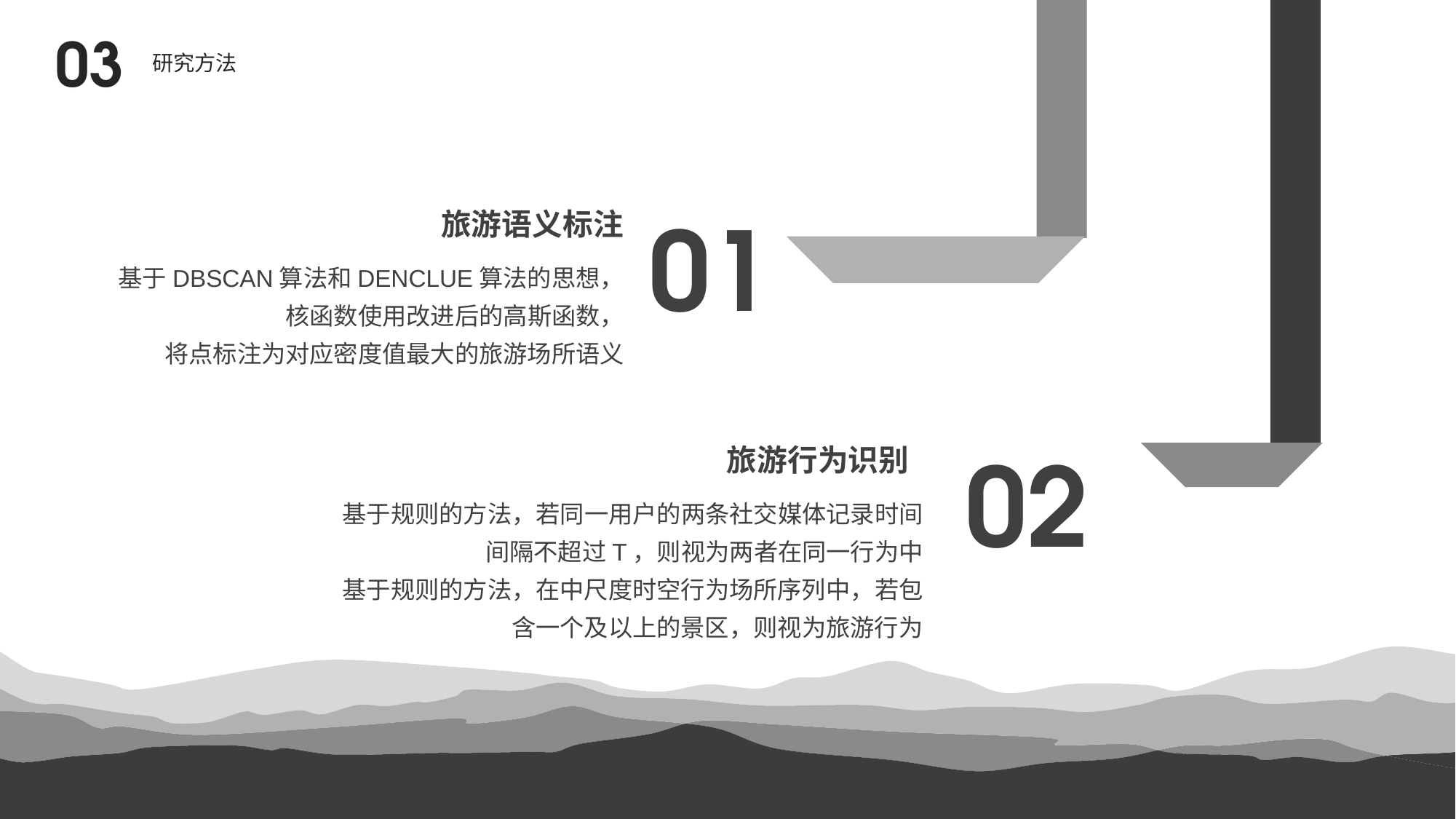

03
研究方法

01
旅游语义标注
基于DBSCAN算法和DENCLUE算法的思想，
核函数使用改进后的高斯函数，
将点标注为对应密度值最大的旅游场所语义

02
旅游行为识别
基于规则的方法，若同一用户的两条社交媒体记录时间间隔不超过T，则视为两者在同一行为中
基于规则的方法，在中尺度时空行为场所序列中，若包含一个及以上的景区，则视为旅游行为